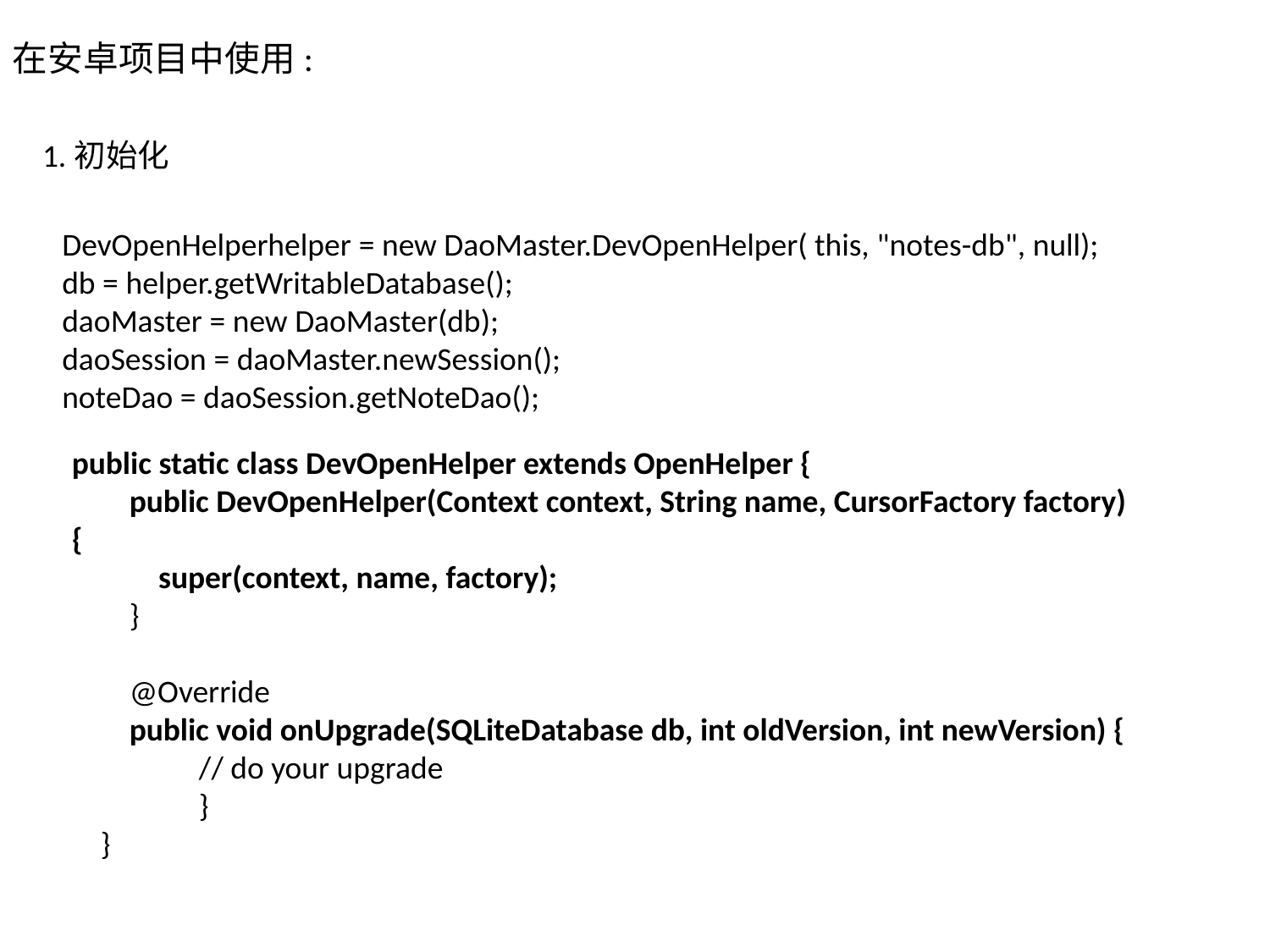

在安卓项目中使用:
1.初始化
DevOpenHelperhelper = new DaoMaster.DevOpenHelper( this, "notes-db", null);
db = helper.getWritableDatabase();
daoMaster = new DaoMaster(db);
daoSession = daoMaster.newSession();
noteDao = daoSession.getNoteDao();
public static class DevOpenHelper extends OpenHelper {
        public DevOpenHelper(Context context, String name, CursorFactory factory) {
            super(context, name, factory);
        }

        @Override
        public void onUpgrade(SQLiteDatabase db, int oldVersion, int newVersion) {
	// do your upgrade
	}
    }